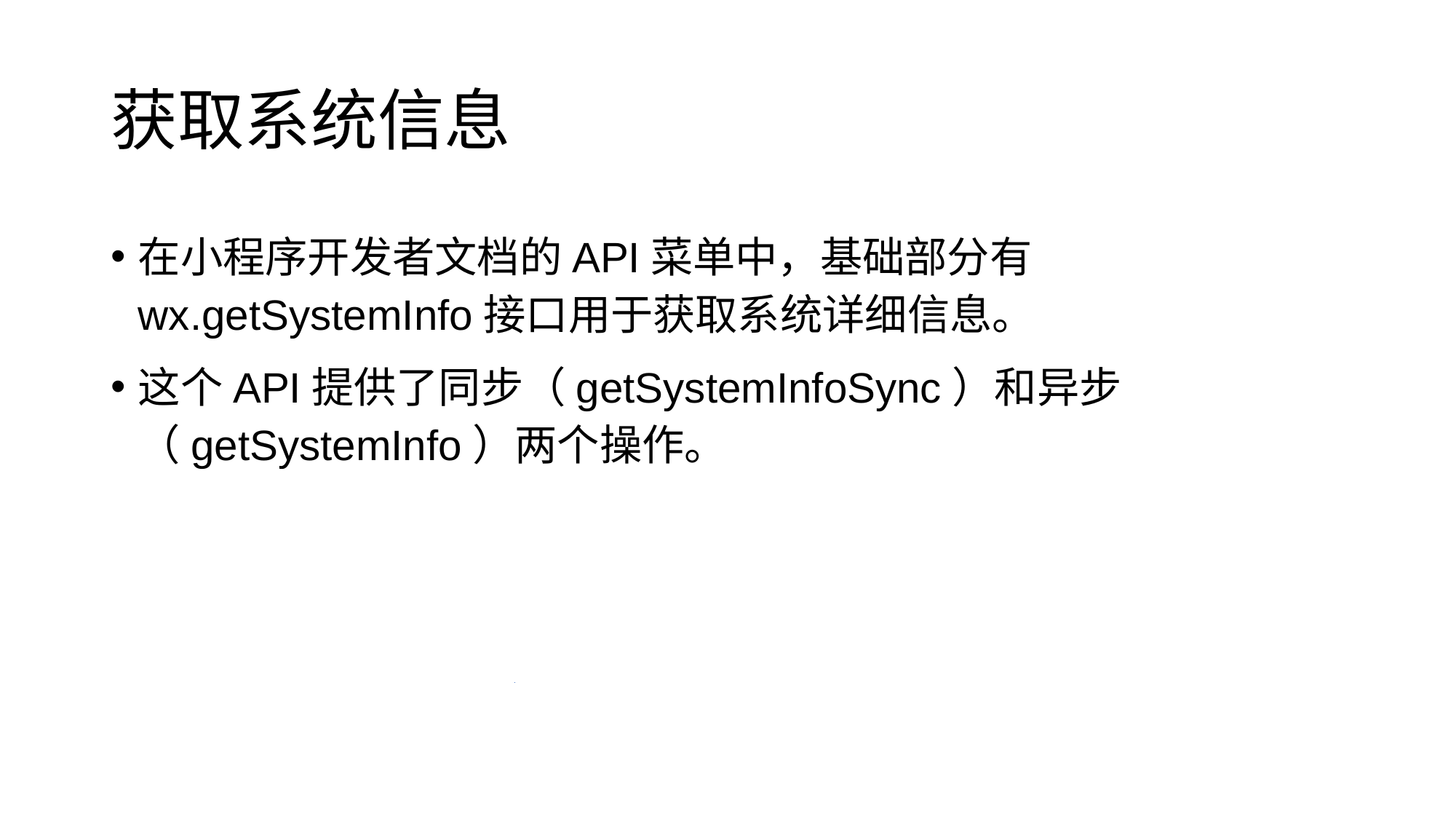

# 获取系统信息
在小程序开发者文档的API菜单中，基础部分有wx.getSystemInfo接口用于获取系统详细信息。
这个API提供了同步（getSystemInfoSync）和异步（getSystemInfo）两个操作。